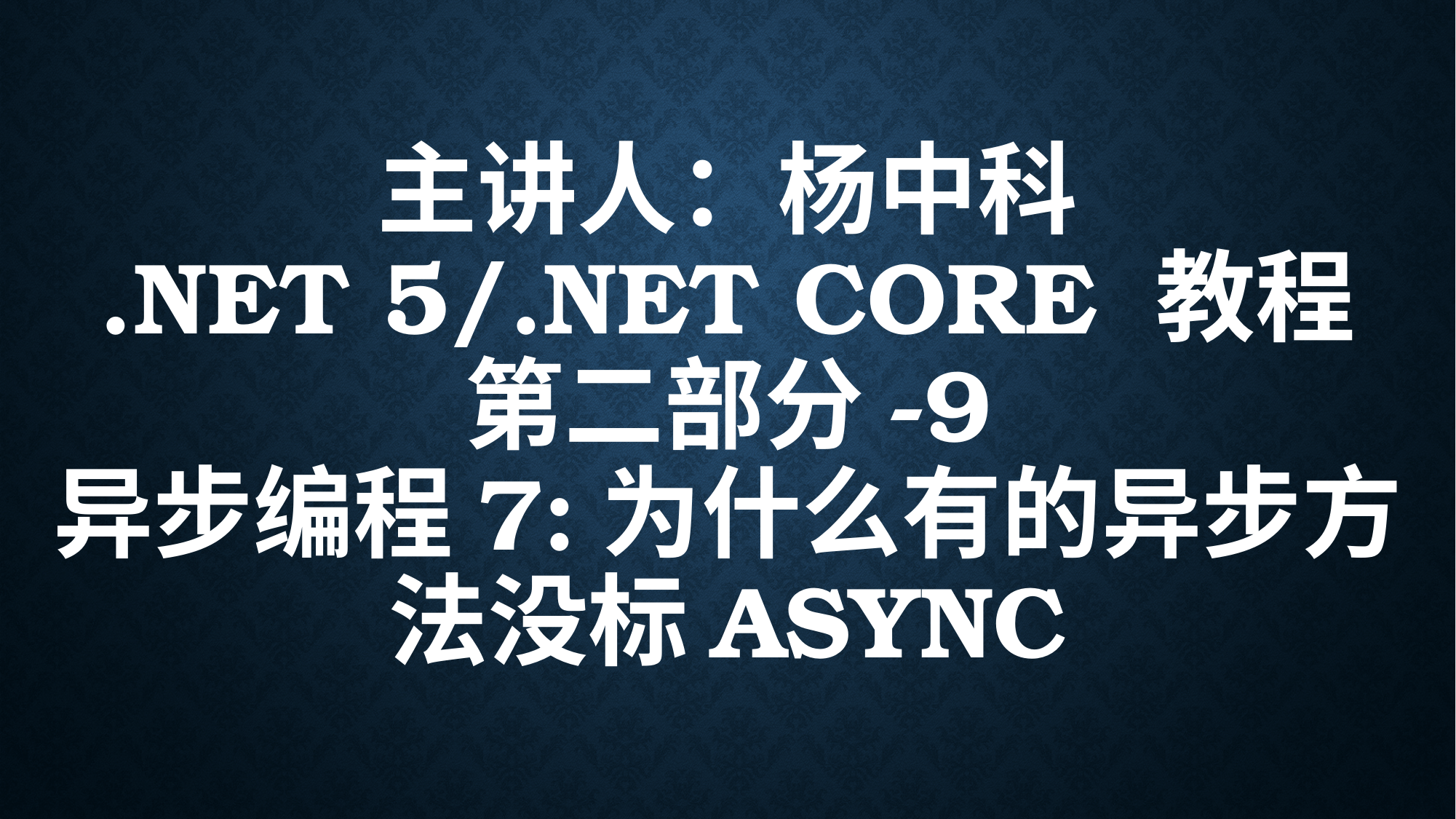

# 主讲人：杨中科 .NET 5/.NET Core 教程 第二部分-9 异步编程7:为什么有的异步方法没标async